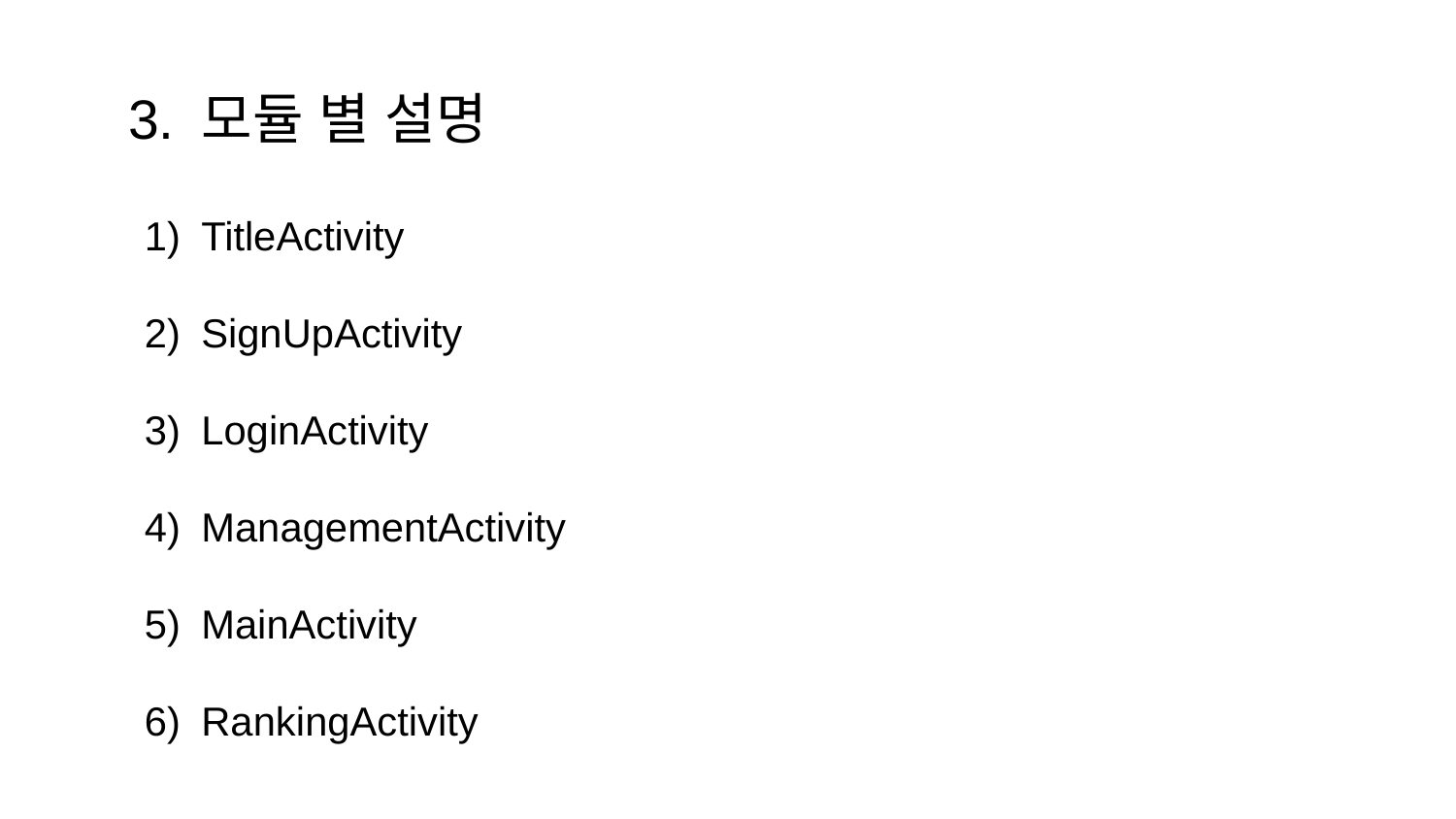

# 3. 모듈 별 설명
TitleActivity
SignUpActivity
LoginActivity
ManagementActivity
MainActivity
RankingActivity